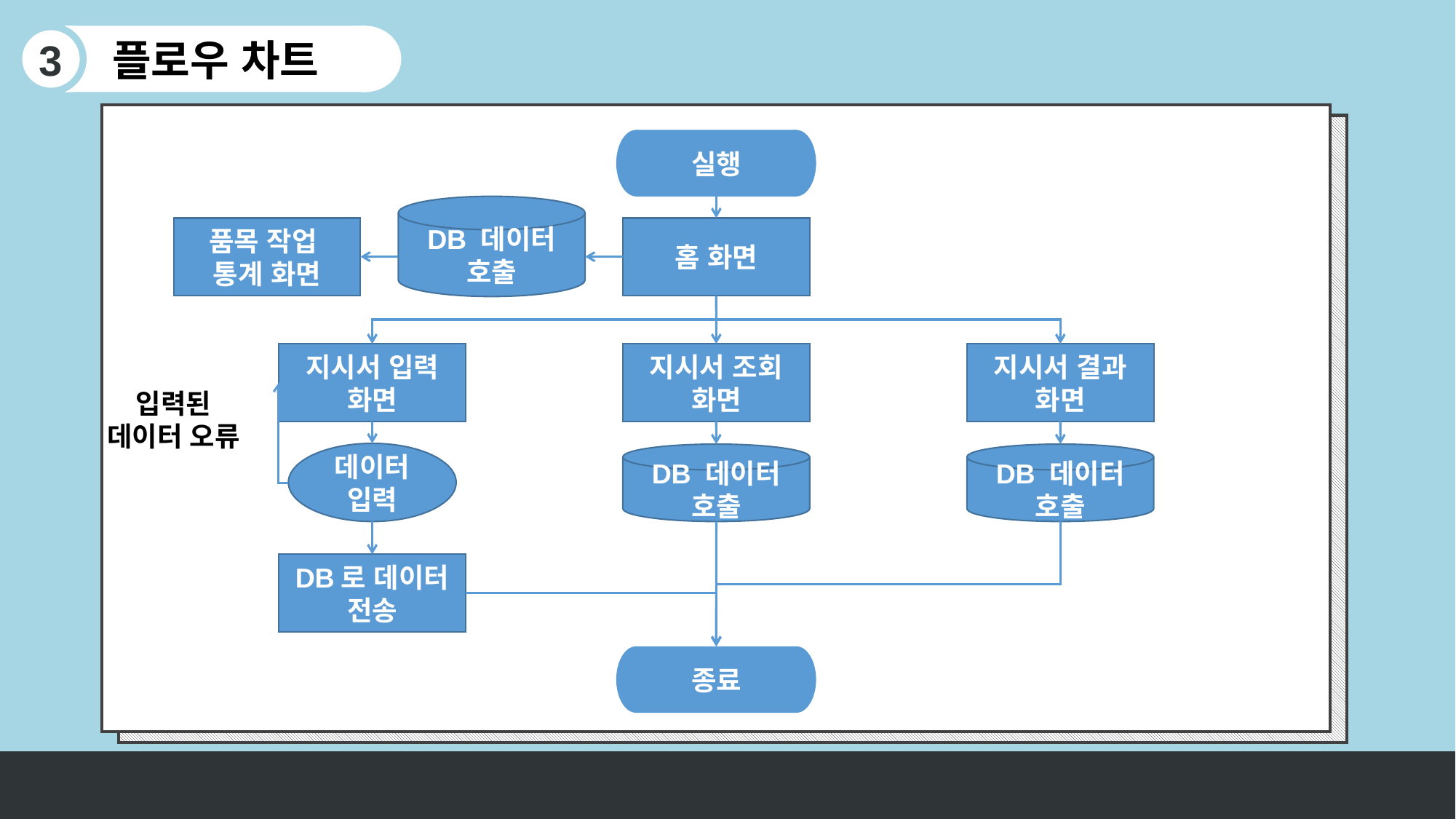

플로우 차트
3

실행

DB 데이터
호출
품목 작업
통계 화면

홈 화면
지시서 입력
화면
지시서 조회
화면
지시서 결과
화면
입력된
데이터 오류
데이터 입력
DB 데이터
호출
DB 데이터
호출
DB로 데이터
전송

종료